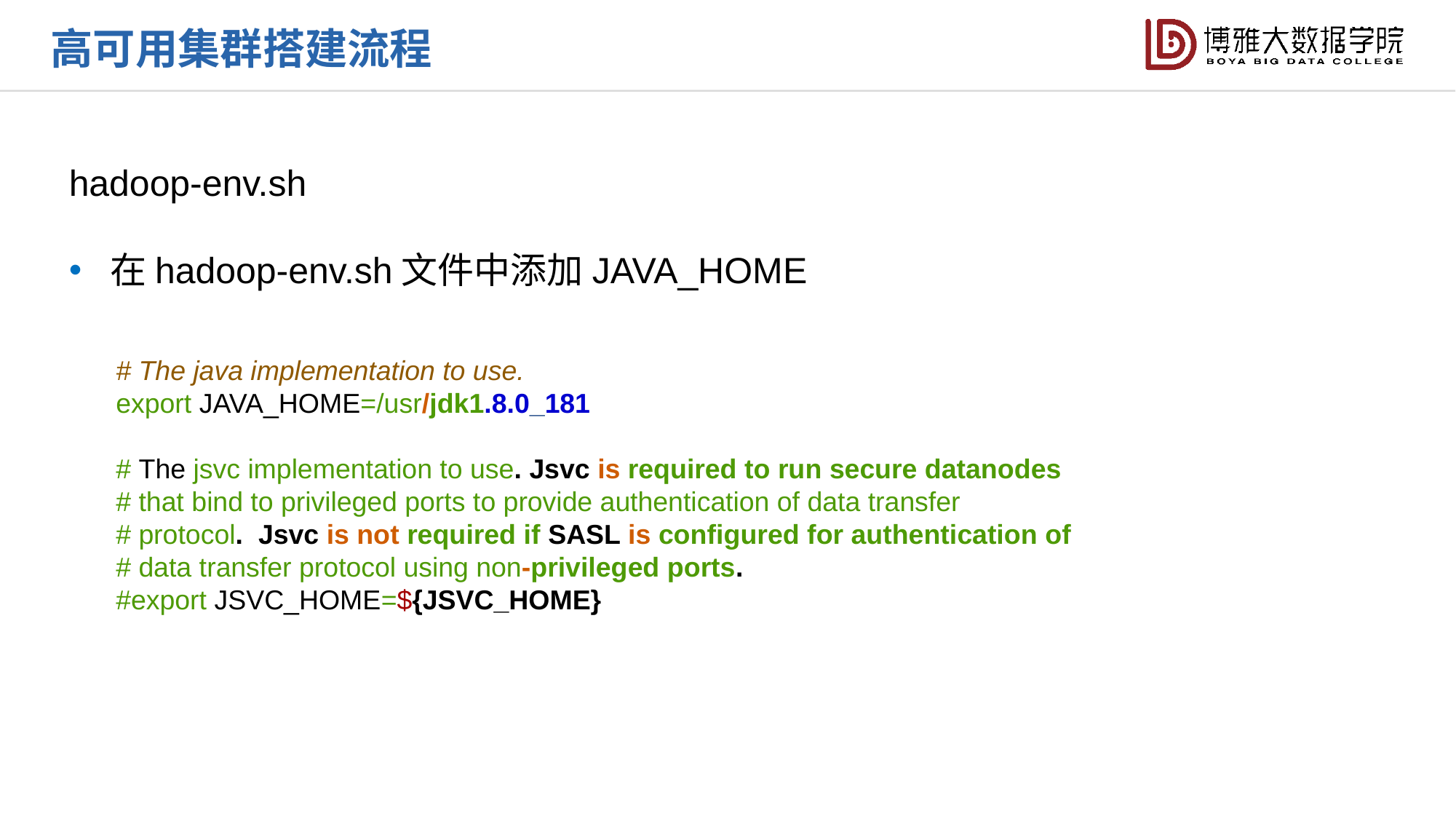

高可用集群搭建流程

hadoop-env.sh

在hadoop-env.sh文件中添加JAVA_HOME

# The java implementation to use.
export JAVA_HOME=/usr/jdk1.8.0_181

# The jsvc implementation to use. Jsvc is required to run secure datanodes
# that bind to privileged ports to provide authentication of data transfer
# protocol.  Jsvc is not required if SASL is configured for authentication of
# data transfer protocol using non-privileged ports.
#export JSVC_HOME=${JSVC_HOME}